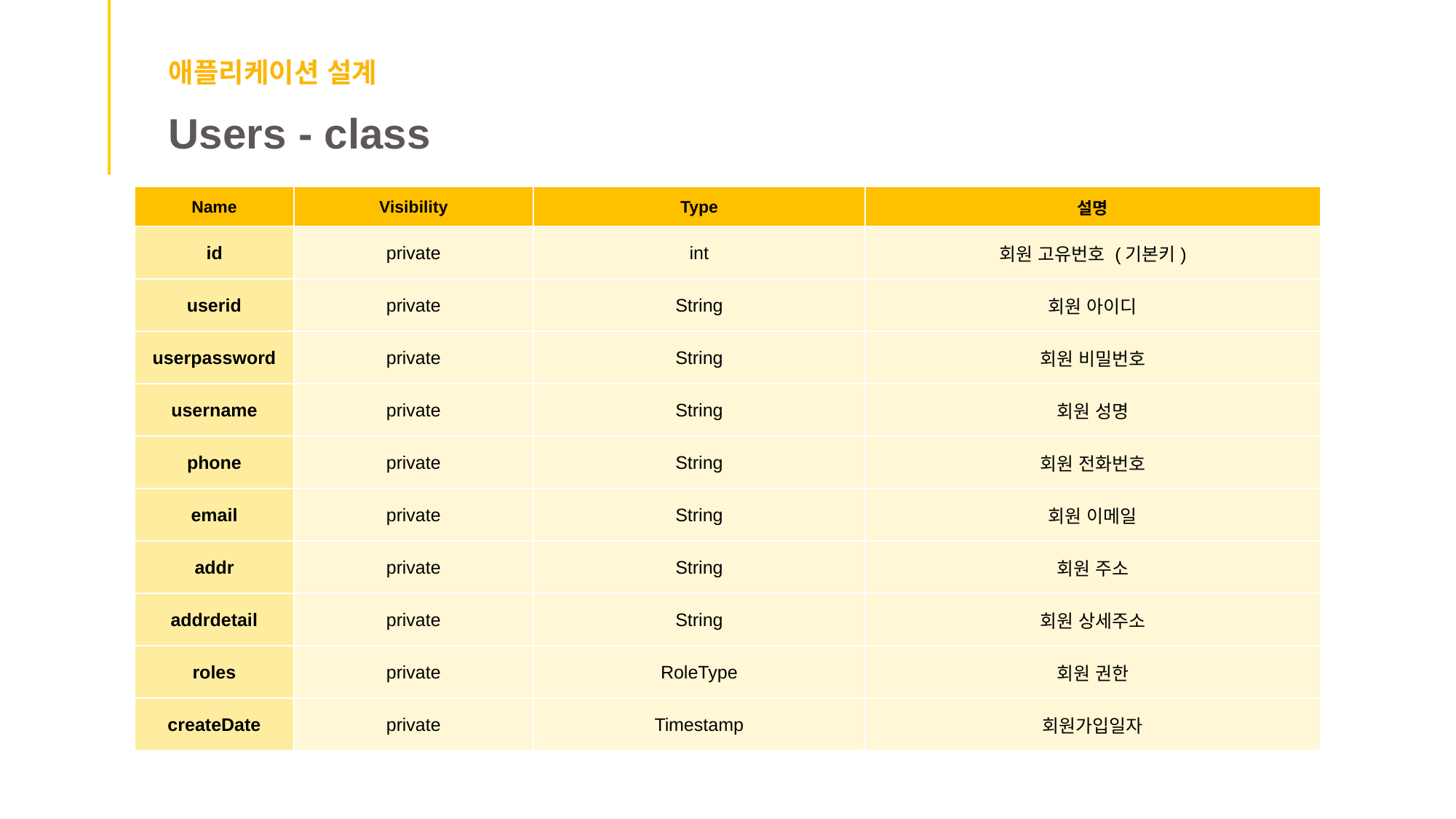

애플리케이션 설계
Users - class
| Name | Visibility | Type | 설명 |
| --- | --- | --- | --- |
| id | private | int | 회원 고유번호 (기본키) |
| userid | private | String | 회원 아이디 |
| userpassword | private | String | 회원 비밀번호 |
| username | private | String | 회원 성명 |
| phone | private | String | 회원 전화번호 |
| email | private | String | 회원 이메일 |
| addr | private | String | 회원 주소 |
| addrdetail | private | String | 회원 상세주소 |
| roles | private | RoleType | 회원 권한 |
| createDate | private | Timestamp | 회원가입일자 |